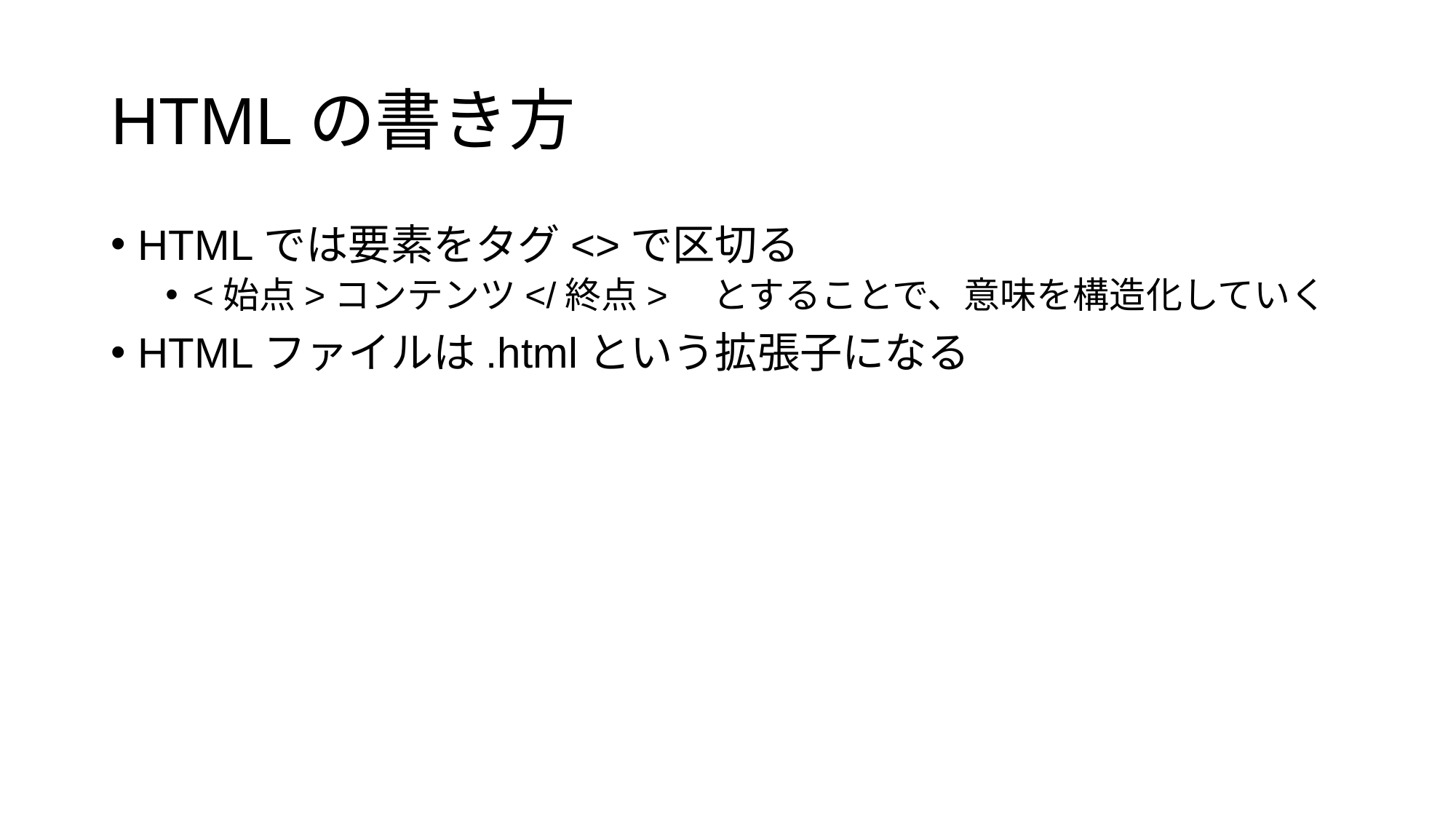

# HTMLの書き方
HTMLでは要素をタグ<>で区切る
<始点>コンテンツ</終点>　とすることで、意味を構造化していく
HTMLファイルは.htmlという拡張子になる